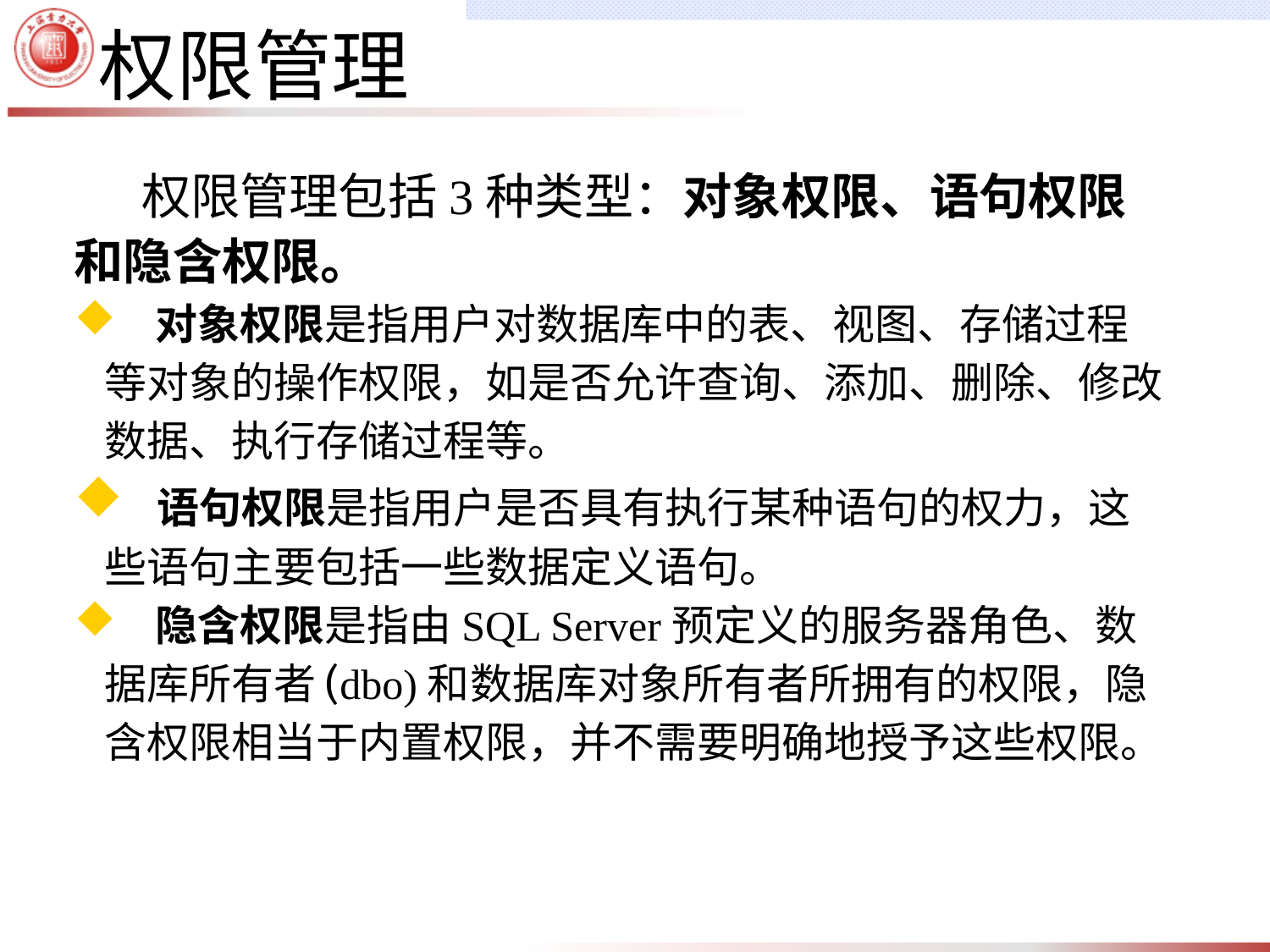

权限管理
      权限管理包括3种类型：对象权限、语句权限和隐含权限。
   对象权限是指用户对数据库中的表、视图、存储过程等对象的操作权限，如是否允许查询、添加、删除、修改数据、执行存储过程等。
  语句权限是指用户是否具有执行某种语句的权力，这些语句主要包括一些数据定义语句。
   隐含权限是指由SQL Server预定义的服务器角色、数据库所有者(dbo)和数据库对象所有者所拥有的权限，隐含权限相当于内置权限，并不需要明确地授予这些权限。